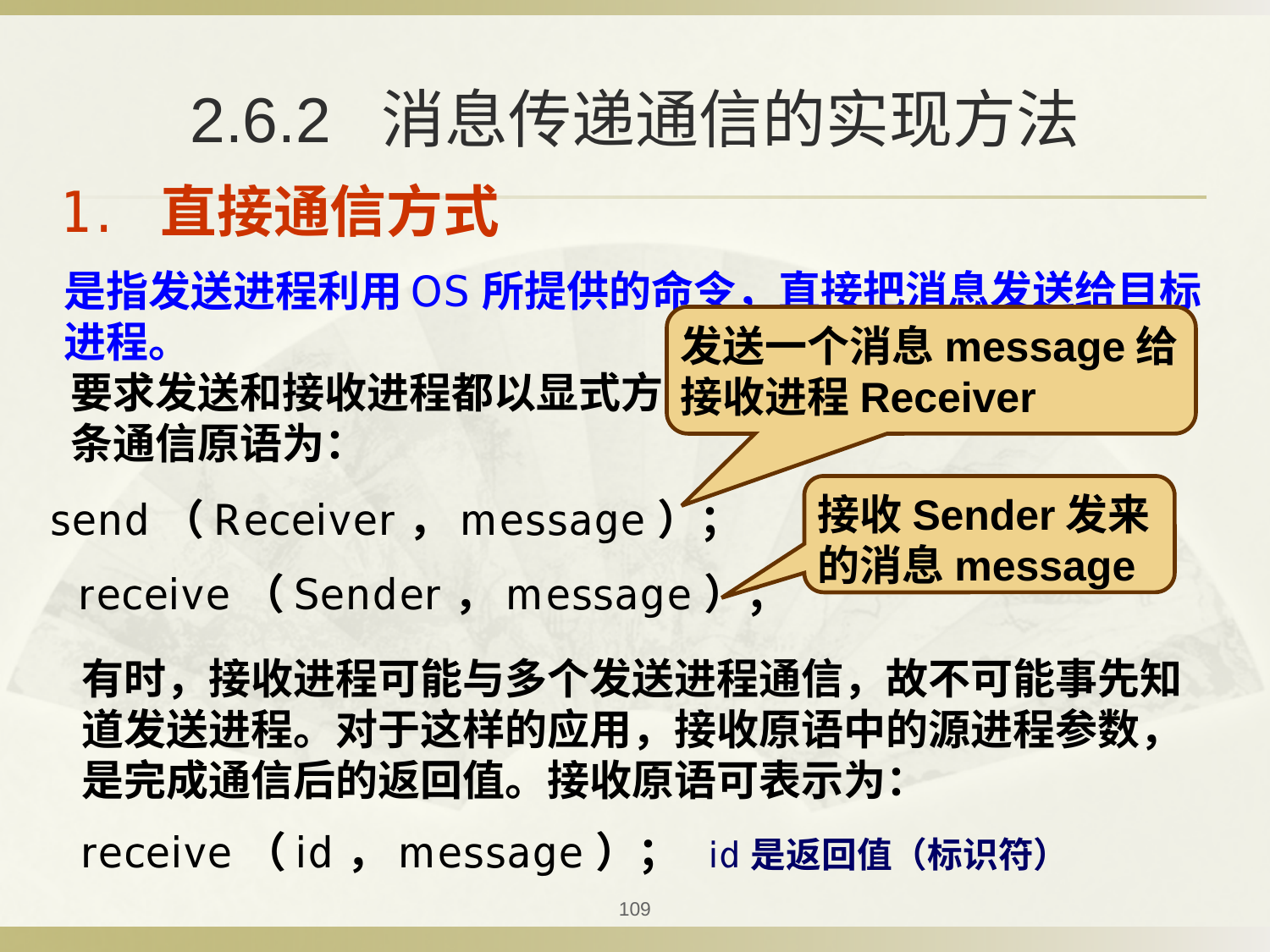

# 2.6.2  消息传递通信的实现方法
1.  直接通信方式
是指发送进程利用OS所提供的命令，直接把消息发送给目标进程。
发送一个消息message给接收进程Receiver
要求发送和接收进程都以显式方式提供对方的标识符。两条通信原语为：
接收Sender发来的消息message
send（Receiver，message）；
receive（Sender，message）；
有时，接收进程可能与多个发送进程通信，故不可能事先知道发送进程。对于这样的应用，接收原语中的源进程参数，是完成通信后的返回值。接收原语可表示为：
receive（id，message）；  id是返回值（标识符）
109